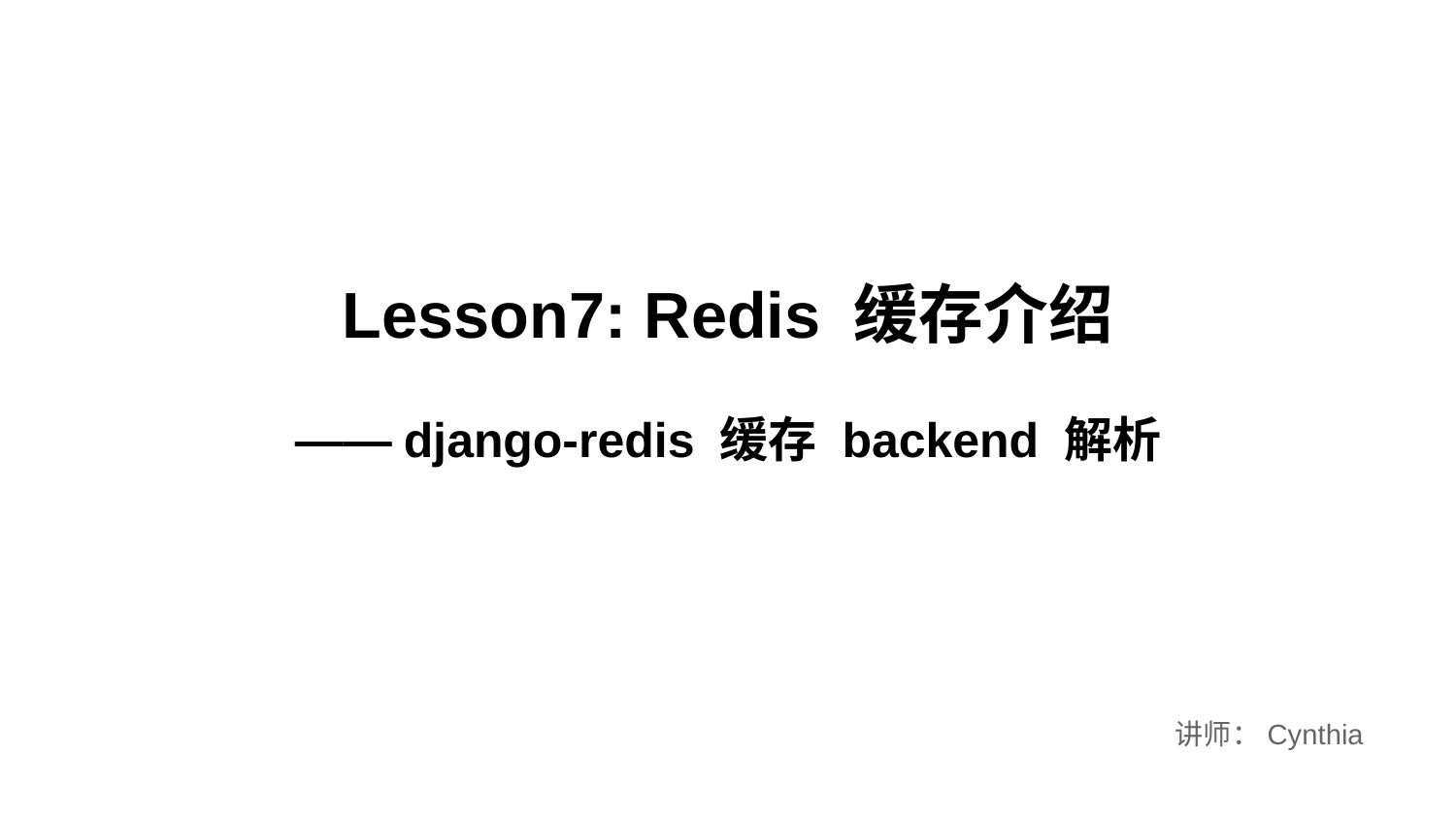

# Lesson7: Redis 缓存介绍 ——django-redis 缓存 backend 解析
讲师：Cynthia